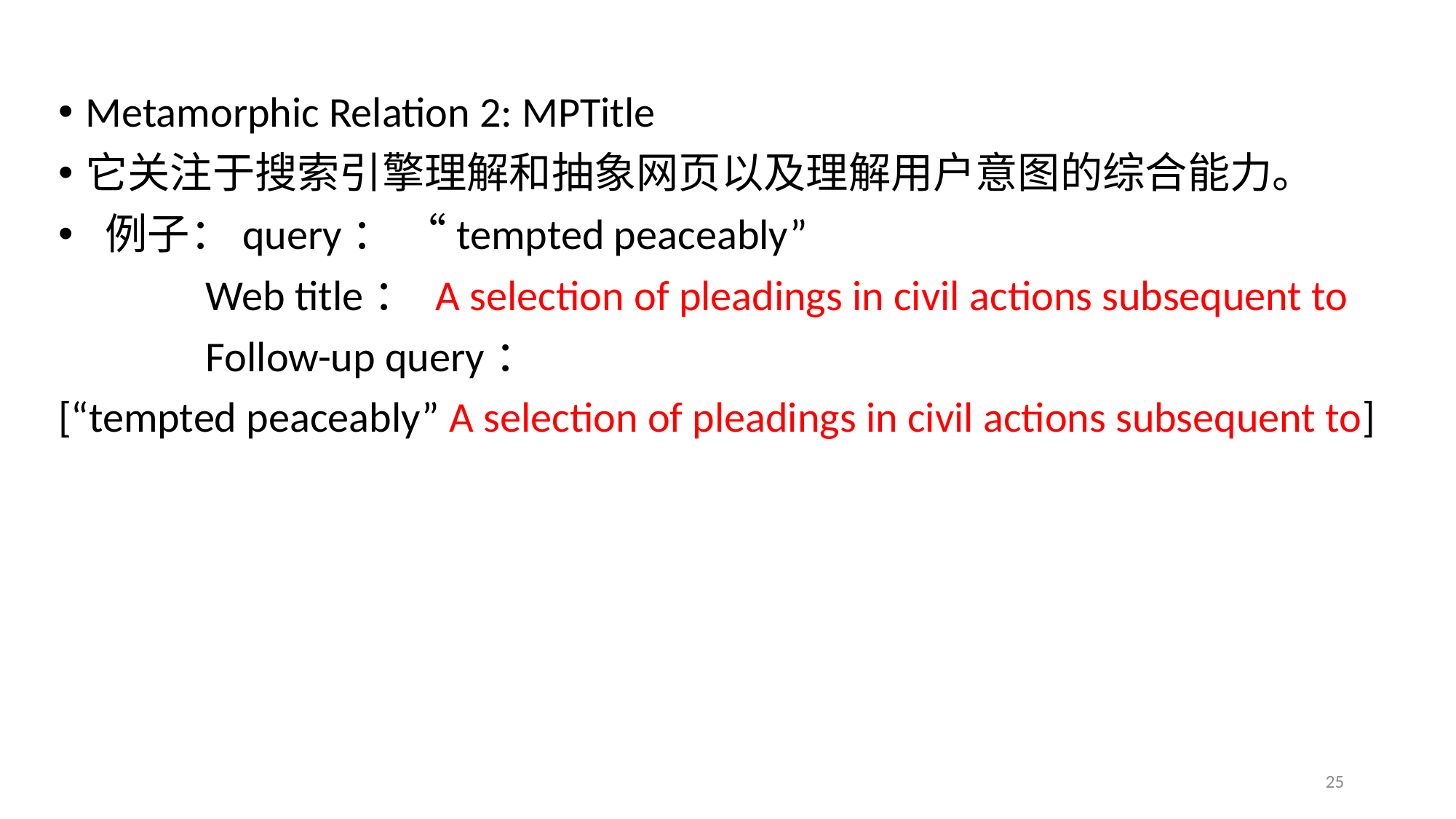

Metamorphic Relation 2: MPTitle
它关注于搜索引擎理解和抽象网页以及理解用户意图的综合能力。
 例子：query： “tempted peaceably”
	    Web title： A selection of pleadings in civil actions subsequent to
	    Follow-up query：
[“tempted peaceably” A selection of pleadings in civil actions subsequent to]

25